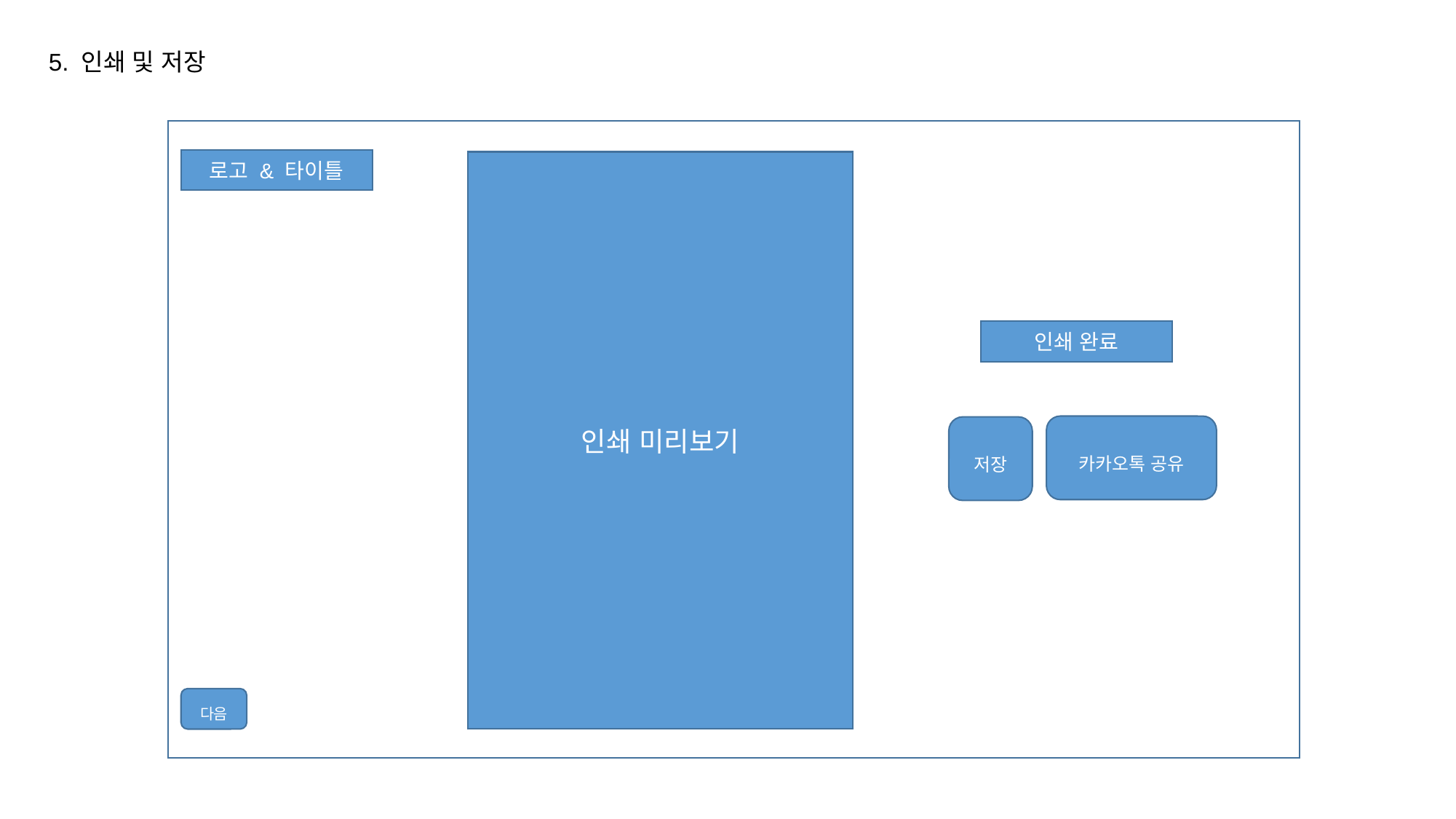

# 5. 인쇄 및 저장
ㅅ
로고 & 타이틀
인쇄 미리보기
인쇄 완료
카카오톡 공유
저장
다음